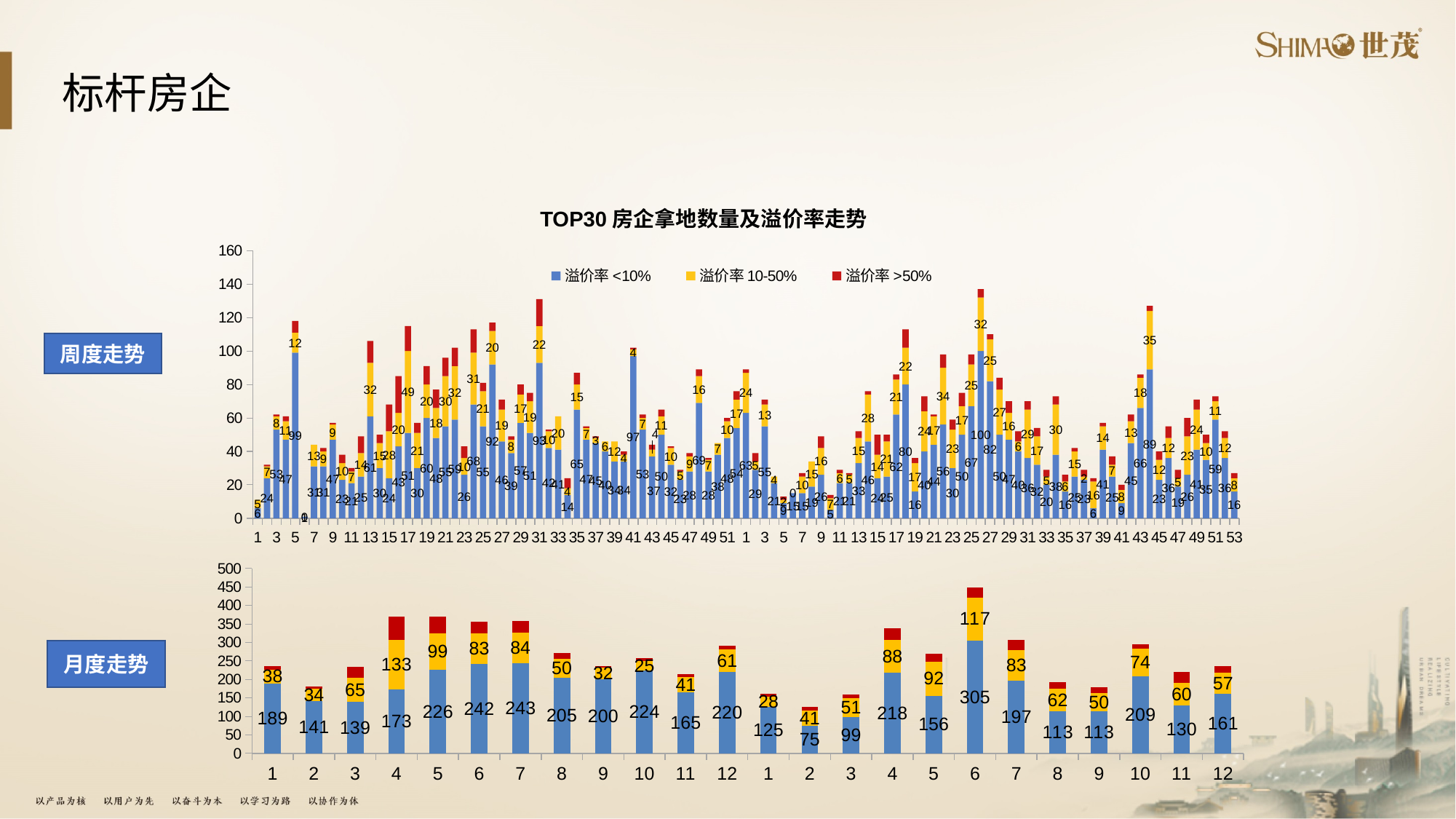

# 标杆房企
TOP30房企拿地数量及溢价率走势

### Chart:

| Category | 溢价率<10% | 溢价率10-50% | 溢价率>50% |
|---|---|---|---|
| 1 | 6.0 | 5.0 | 0.0 |
| 2 | 24.0 | 7.0 | 1.0 |
| 3 | 53.0 | 8.0 | 1.0 |
| 4 | 47.0 | 11.0 | 3.0 |
| 5 | 99.0 | 12.0 | 7.0 |
| 6 | 1.0 | 0.0 | 0.0 |
| 7 | 31.0 | 13.0 | 0.0 |
| 8 | 31.0 | 9.0 | 2.0 |
| 9 | 47.0 | 9.0 | 1.0 |
| 10 | 23.0 | 10.0 | 5.0 |
| 11 | 21.0 | 7.0 | 2.0 |
| 12 | 25.0 | 14.0 | 10.0 |
| 13 | 61.0 | 32.0 | 13.0 |
| 14 | 30.0 | 15.0 | 5.0 |
| 15 | 24.0 | 28.0 | 16.0 |
| 16 | 43.0 | 20.0 | 22.0 |
| 17 | 51.0 | 49.0 | 15.0 |
| 18 | 30.0 | 21.0 | 6.0 |
| 19 | 60.0 | 20.0 | 11.0 |
| 20 | 48.0 | 18.0 | 11.0 |
| 21 | 55.0 | 30.0 | 11.0 |
| 22 | 59.0 | 32.0 | 11.0 |
| 23 | 26.0 | 10.0 | 7.0 |
| 24 | 68.0 | 31.0 | 14.0 |
| 25 | 55.0 | 21.0 | 5.0 |
| 26 | 92.0 | 20.0 | 5.0 |
| 27 | 46.0 | 19.0 | 6.0 |
| 28 | 39.0 | 8.0 | 2.0 |
| 29 | 57.0 | 17.0 | 6.0 |
| 30 | 51.0 | 19.0 | 5.0 |
| 31 | 93.0 | 22.0 | 16.0 |
| 32 | 42.0 | 10.0 | 1.0 |
| 33 | 41.0 | 20.0 | 0.0 |
| 34 | 14.0 | 4.0 | 6.0 |
| 35 | 65.0 | 15.0 | 7.0 |
| 36 | 47.0 | 7.0 | 1.0 |
| 37 | 45.0 | 3.0 | 1.0 |
| 38 | 40.0 | 6.0 | 0.0 |
| 39 | 34.0 | 12.0 | 0.0 |
| 40 | 34.0 | 4.0 | 2.0 |
| 41 | 97.0 | 4.0 | 1.0 |
| 42 | 53.0 | 7.0 | 2.0 |
| 43 | 37.0 | 4.0 | 3.0 |
| 44 | 50.0 | 11.0 | 4.0 |
| 45 | 32.0 | 10.0 | 1.0 |
| 46 | 23.0 | 5.0 | 1.0 |
| 47 | 28.0 | 9.0 | 2.0 |
| 48 | 69.0 | 16.0 | 4.0 |
| 49 | 28.0 | 7.0 | 1.0 |
| 50 | 38.0 | 7.0 | 0.0 |
| 51 | 48.0 | 10.0 | 2.0 |
| 52 | 54.0 | 17.0 | 5.0 |
| 1 | 63.0 | 24.0 | 2.0 |
| 2 | 29.0 | 5.0 | 5.0 |
| 3 | 55.0 | 13.0 | 3.0 |
| 4 | 21.0 | 4.0 | 0.0 |
| 5 | 9.0 | 2.0 | 2.0 |
| 6 | 15.0 | 0.0 | 0.0 |
| 7 | 15.0 | 10.0 | 2.0 |
| 8 | 19.0 | 15.0 | 0.0 |
| 9 | 26.0 | 16.0 | 7.0 |
| 10 | 5.0 | 7.0 | 2.0 |
| 11 | 21.0 | 6.0 | 2.0 |
| 12 | 21.0 | 5.0 | 1.0 |
| 13 | 33.0 | 15.0 | 4.0 |
| 14 | 46.0 | 28.0 | 2.0 |
| 15 | 24.0 | 14.0 | 12.0 |
| 16 | 25.0 | 21.0 | 4.0 |
| 17 | 62.0 | 21.0 | 3.0 |
| 18 | 80.0 | 22.0 | 11.0 |
| 19 | 16.0 | 17.0 | 3.0 |
| 20 | 40.0 | 24.0 | 9.0 |
| 21 | 44.0 | 17.0 | 1.0 |
| 22 | 56.0 | 34.0 | 8.0 |
| 23 | 30.0 | 23.0 | 6.0 |
| 24 | 50.0 | 17.0 | 8.0 |
| 25 | 67.0 | 25.0 | 6.0 |
| 26 | 100.0 | 32.0 | 5.0 |
| 27 | 82.0 | 25.0 | 3.0 |
| 28 | 50.0 | 27.0 | 7.0 |
| 29 | 47.0 | 16.0 | 7.0 |
| 30 | 40.0 | 6.0 | 6.0 |
| 31 | 36.0 | 29.0 | 5.0 |
| 32 | 32.0 | 17.0 | 5.0 |
| 33 | 20.0 | 5.0 | 4.0 |
| 34 | 38.0 | 30.0 | 5.0 |
| 35 | 16.0 | 6.0 | 4.0 |
| 36 | 25.0 | 15.0 | 2.0 |
| 37 | 23.0 | 2.0 | 4.0 |
| 38 | 6.0 | 16.0 | 2.0 |
| 39 | 41.0 | 14.0 | 2.0 |
| 40 | 25.0 | 7.0 | 5.0 |
| 41 | 9.0 | 8.0 | 3.0 |
| 42 | 45.0 | 13.0 | 4.0 |
| 43 | 66.0 | 18.0 | 2.0 |
| 44 | 89.0 | 35.0 | 3.0 |
| 45 | 23.0 | 12.0 | 5.0 |
| 46 | 36.0 | 12.0 | 7.0 |
| 47 | 19.0 | 5.0 | 5.0 |
| 48 | 26.0 | 23.0 | 11.0 |
| 49 | 41.0 | 24.0 | 6.0 |
| 50 | 35.0 | 10.0 | 5.0 |
| 51 | 59.0 | 11.0 | 3.0 |
| 52 | 36.0 | 12.0 | 4.0 |
| 53 | 16.0 | 8.0 | 3.0 |
周度走势

### Chart:

| Category | 溢价率<10% | 溢价率10-50% | 溢价率>50% |
|---|---|---|---|
| 1 | 189.0 | 38.0 | 10.0 |
| 2 | 141.0 | 34.0 | 5.0 |
| 3 | 139.0 | 65.0 | 30.0 |
| 4 | 173.0 | 133.0 | 64.0 |
| 5 | 226.0 | 99.0 | 44.0 |
| 6 | 242.0 | 83.0 | 31.0 |
| 7 | 243.0 | 84.0 | 32.0 |
| 8 | 205.0 | 50.0 | 17.0 |
| 9 | 200.0 | 32.0 | 4.0 |
| 10 | 224.0 | 25.0 | 9.0 |
| 11 | 165.0 | 41.0 | 9.0 |
| 12 | 220.0 | 61.0 | 10.0 |
| 1 | 125.0 | 28.0 | 9.0 |
| 2 | 75.0 | 41.0 | 10.0 |
| 3 | 99.0 | 51.0 | 9.0 |
| 4 | 218.0 | 88.0 | 32.0 |
| 5 | 156.0 | 92.0 | 21.0 |
| 6 | 305.0 | 117.0 | 26.0 |
| 7 | 197.0 | 83.0 | 27.0 |
| 8 | 113.0 | 62.0 | 18.0 |
| 9 | 113.0 | 50.0 | 15.0 |
| 10 | 209.0 | 74.0 | 12.0 |
| 11 | 130.0 | 60.0 | 30.0 |
| 12 | 161.0 | 57.0 | 19.0 |
月度走势